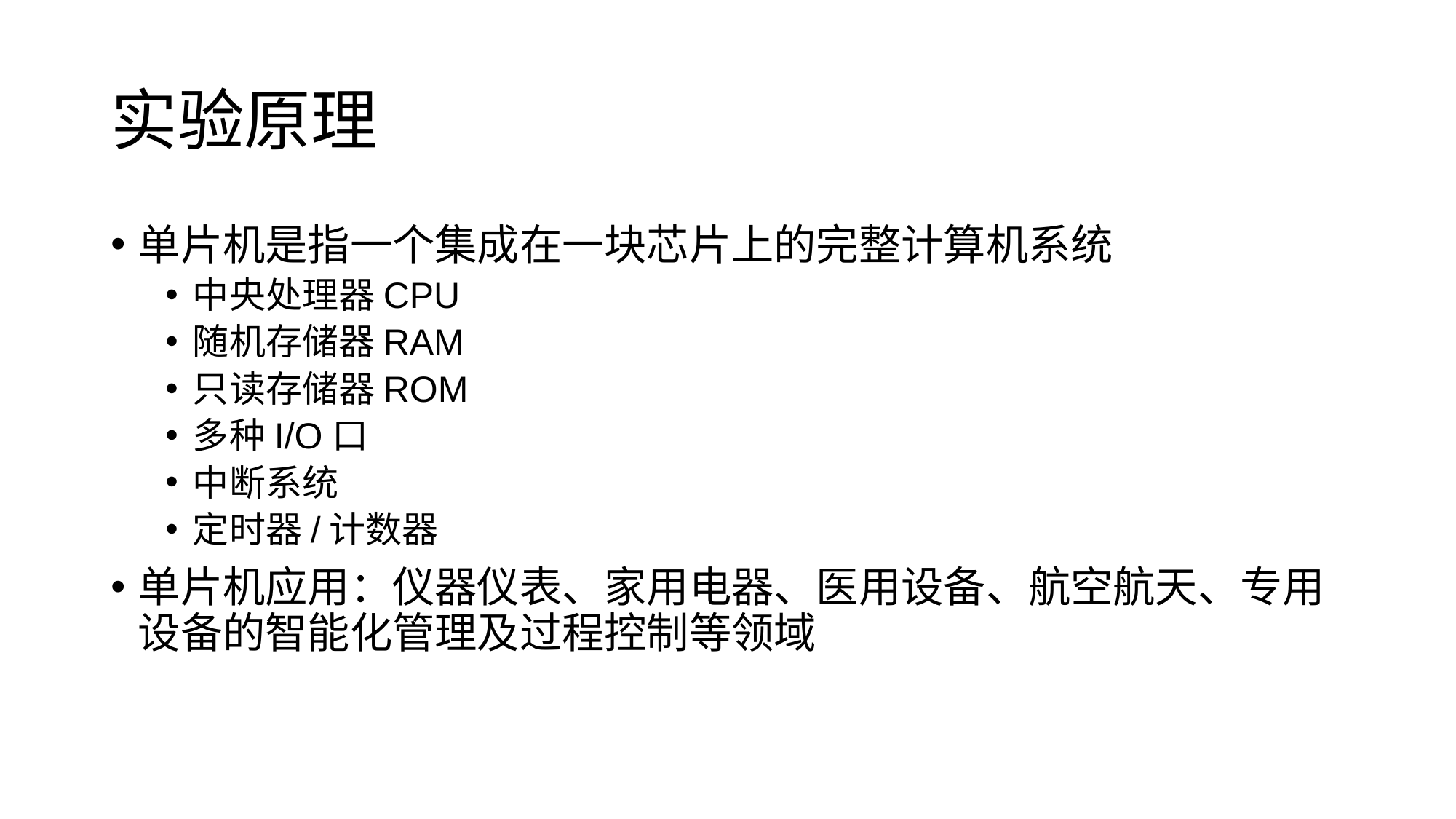

# 实验原理
单片机是指一个集成在一块芯片上的完整计算机系统
中央处理器CPU
随机存储器RAM
只读存储器ROM
多种I/O口
中断系统
定时器/计数器
单片机应用：仪器仪表、家用电器、医用设备、航空航天、专用设备的智能化管理及过程控制等领域